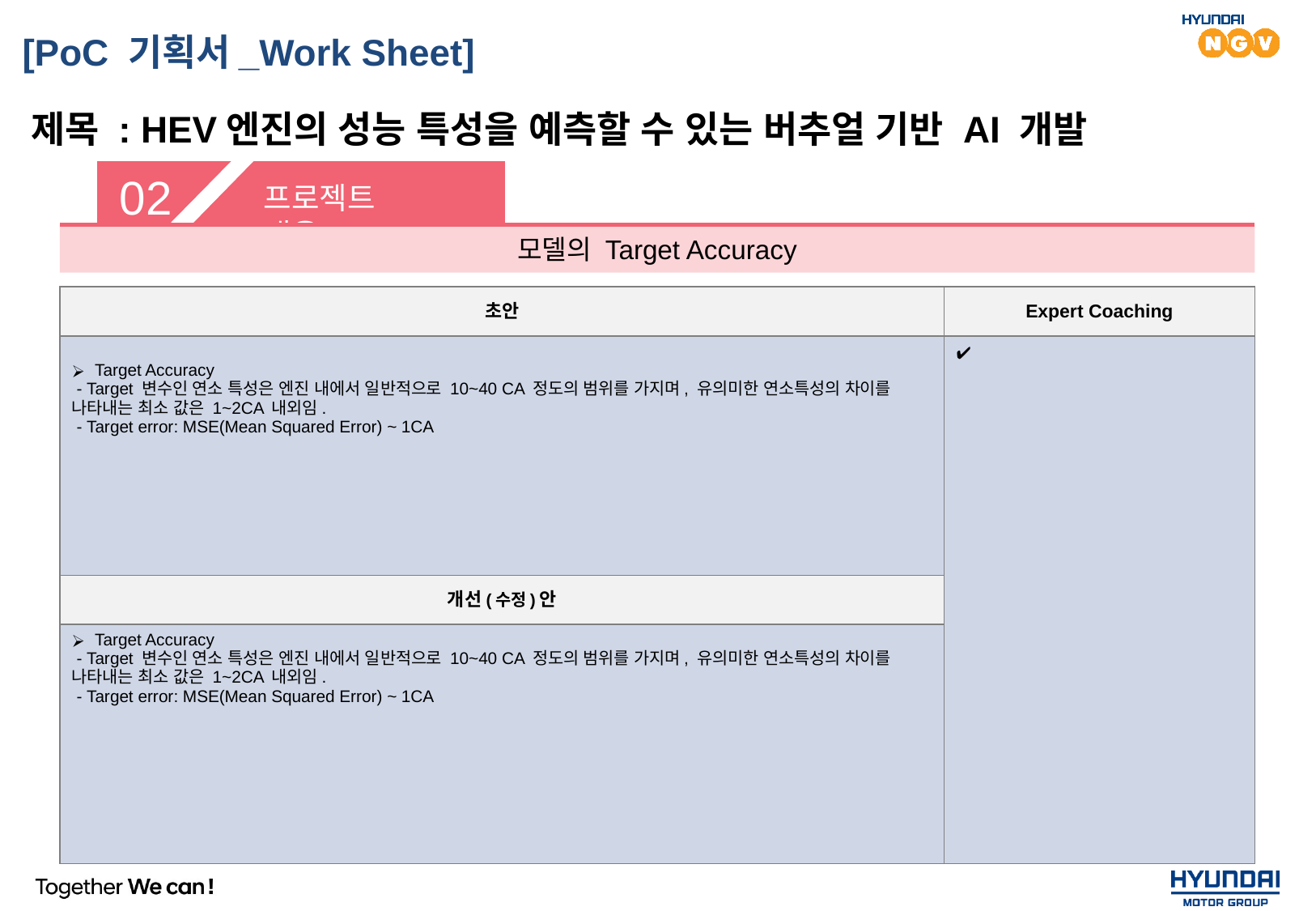

[PoC 기획서_Work Sheet]
 제목 : HEV엔진의 성능 특성을 예측할 수 있는 버추얼 기반 AI 개발

02

프로젝트 내용
모델의 Target Accuracy
| 초안 | Expert Coaching |
| --- | --- |
| Target Accuracy - Target 변수인 연소 특성은 엔진 내에서 일반적으로 10~40 CA 정도의 범위를 가지며, 유의미한 연소특성의 차이를 나타내는 최소 값은 1~2CA 내외임. - Target error: MSE(Mean Squared Error) ~ 1CA |  |
| 개선(수정)안 |  |
| Target Accuracy - Target 변수인 연소 특성은 엔진 내에서 일반적으로 10~40 CA 정도의 범위를 가지며, 유의미한 연소특성의 차이를 나타내는 최소 값은 1~2CA 내외임. - Target error: MSE(Mean Squared Error) ~ 1CA |  |